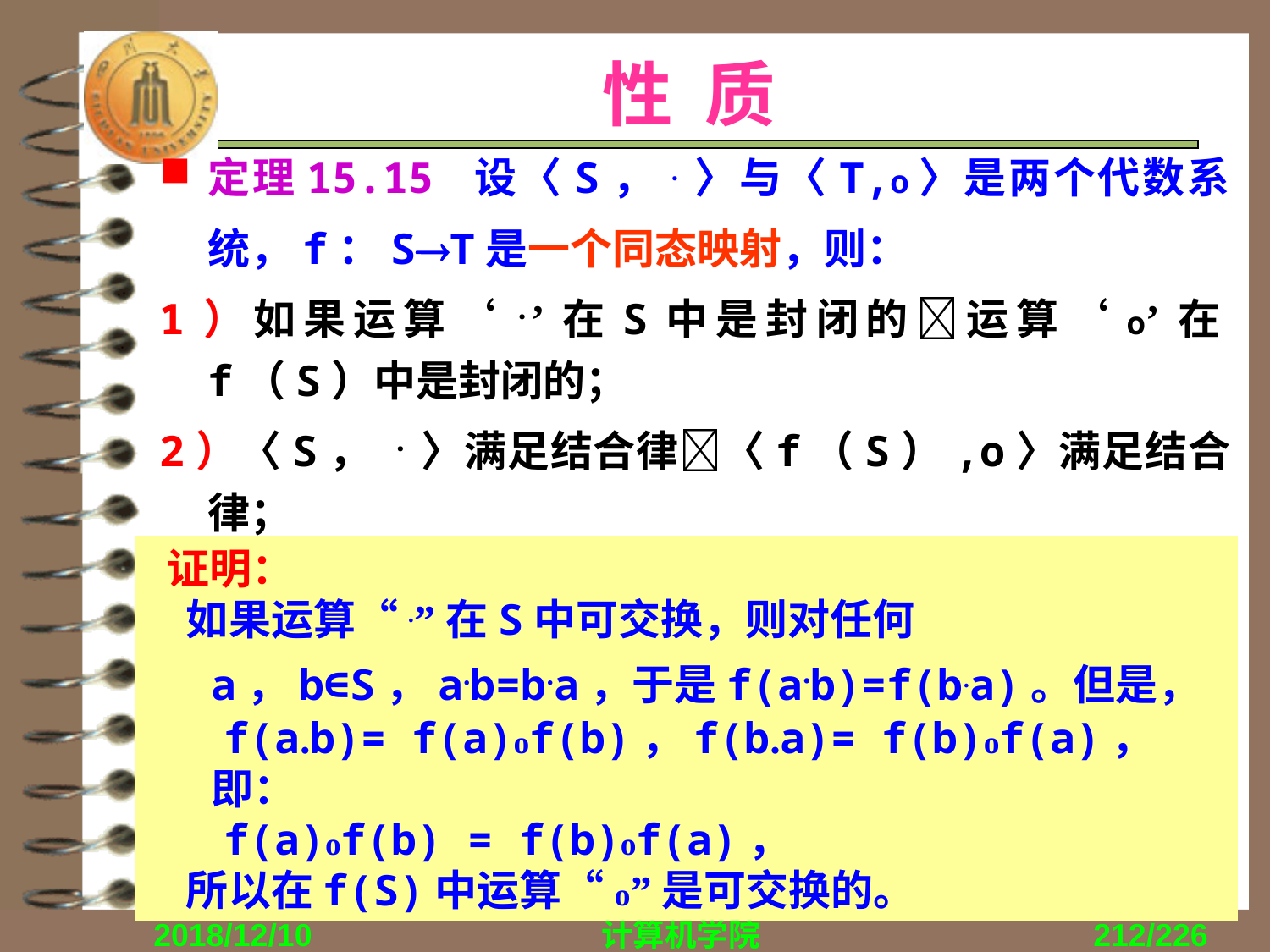

# 性  质
定理15.15 设〈S，.〉与〈T,о〉是两个代数系统，f：S→T是一个同态映射，则：
1）如果运算‘.’在S中是封闭的⇒运算‘о’在f（S）中是封闭的；
2）〈S， .〉满足结合律⇒〈f（S）,о〉满足结合律；
3）〈S，.〉满足交换律⇒ 〈f（S）,о〉满足交换律;
4）〈S，.〉存在幺元 ⇒ 〈f（S）,о〉存在幺元；
5）在S中每元关于运算‘.’ 有逆元⇒ f（S）中每元关于运算‘о’ 有逆元。
 证明：
   如果运算“.”在S中可交换，则对任何a，b∈S，a.b=b.a，于是f(a.b)=f(b.a)。但是，
   f(a.b)= f(a)оf(b)，f(b.a)= f(b)оf(a)，即：
   f(a)оf(b) = f(b)оf(a)，
   所以在f(S)中运算“о”是可交换的。
2018/12/10
计算机学院
212/226